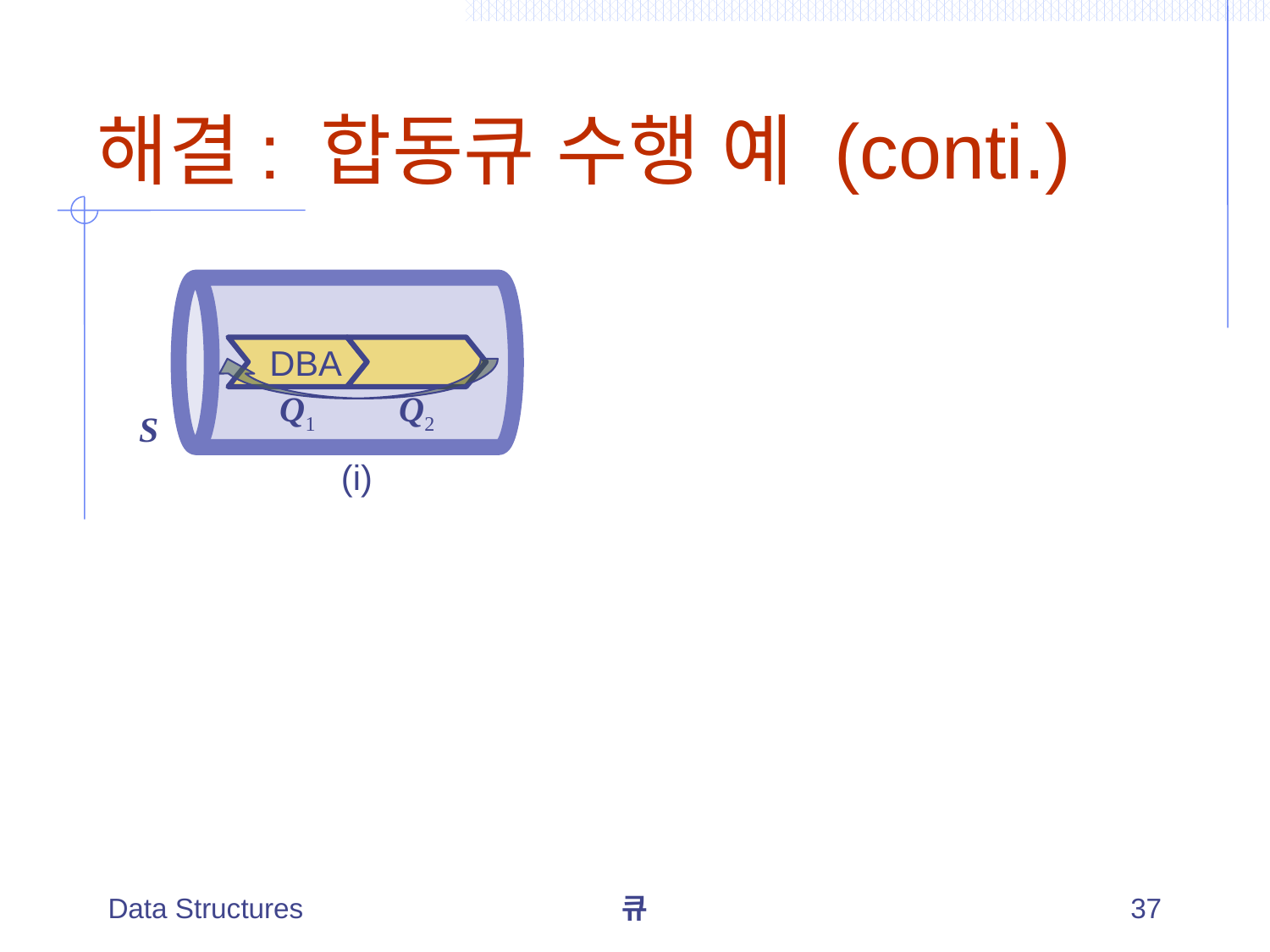

# 해결: 합동큐 수행 예 (conti.)

DBA

Q1
Q2
S
(i)
Data Structures
큐
37